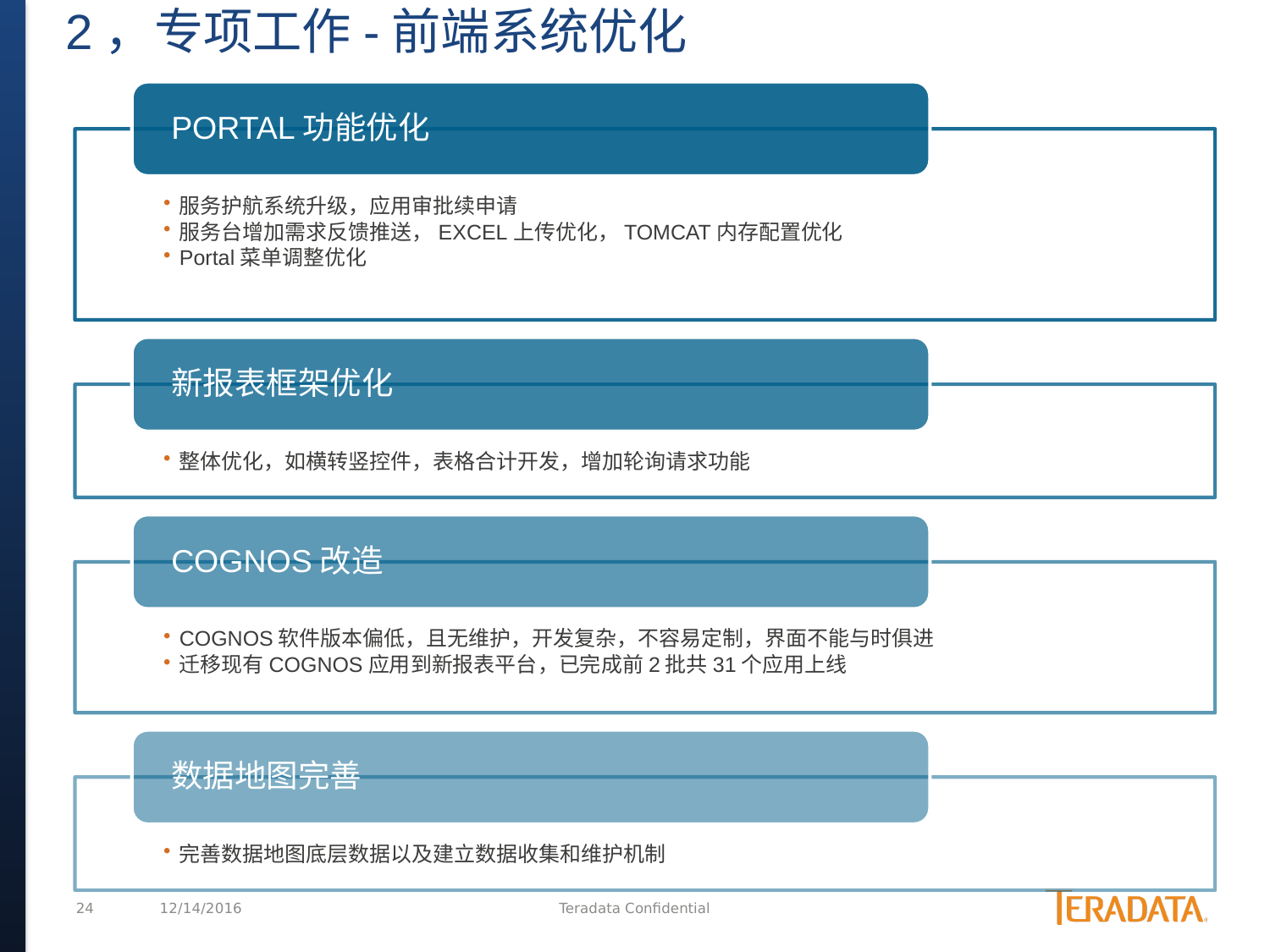

# 2，专项工作-前端系统优化
服务护航系统升级，应用审批续申请
服务台增加需求反馈推送，EXCEL上传优化，TOMCAT内存配置优化
Portal菜单调整优化
PORTAL功能优化
整体优化，如横转竖控件，表格合计开发，增加轮询请求功能
新报表框架优化
COGNOS软件版本偏低，且无维护，开发复杂，不容易定制，界面不能与时俱进
迁移现有COGNOS应用到新报表平台，已完成前2批共31个应用上线
COGNOS改造
完善数据地图底层数据以及建立数据收集和维护机制
数据地图完善